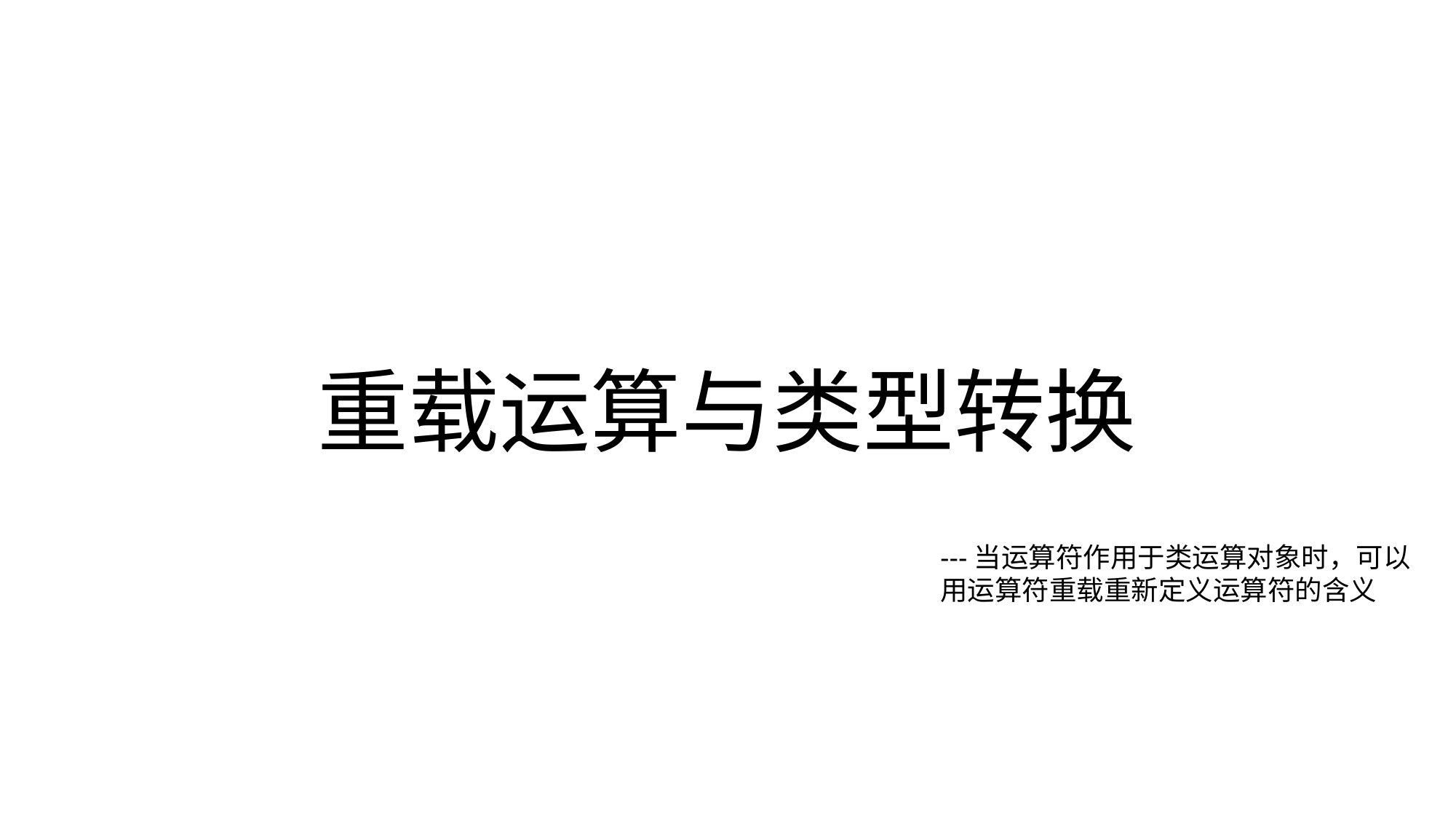

重载运算与类型转换
---当运算符作用于类运算对象时，可以用运算符重载重新定义运算符的含义